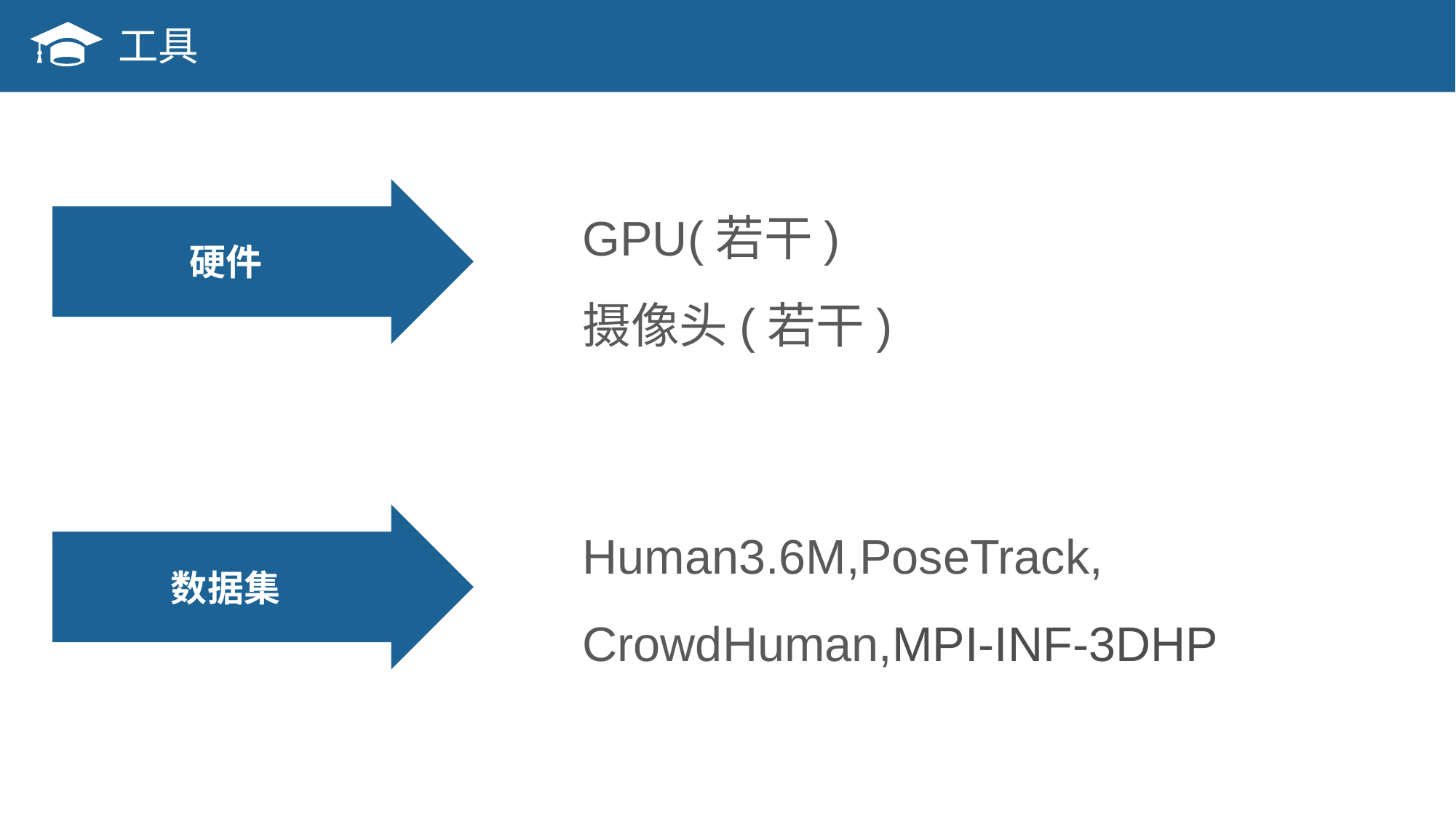

工具

GPU(若干)
摄像头(若干)

硬件
Human3.6M,PoseTrack,
CrowdHuman,MPI-INF-3DHP

数据集